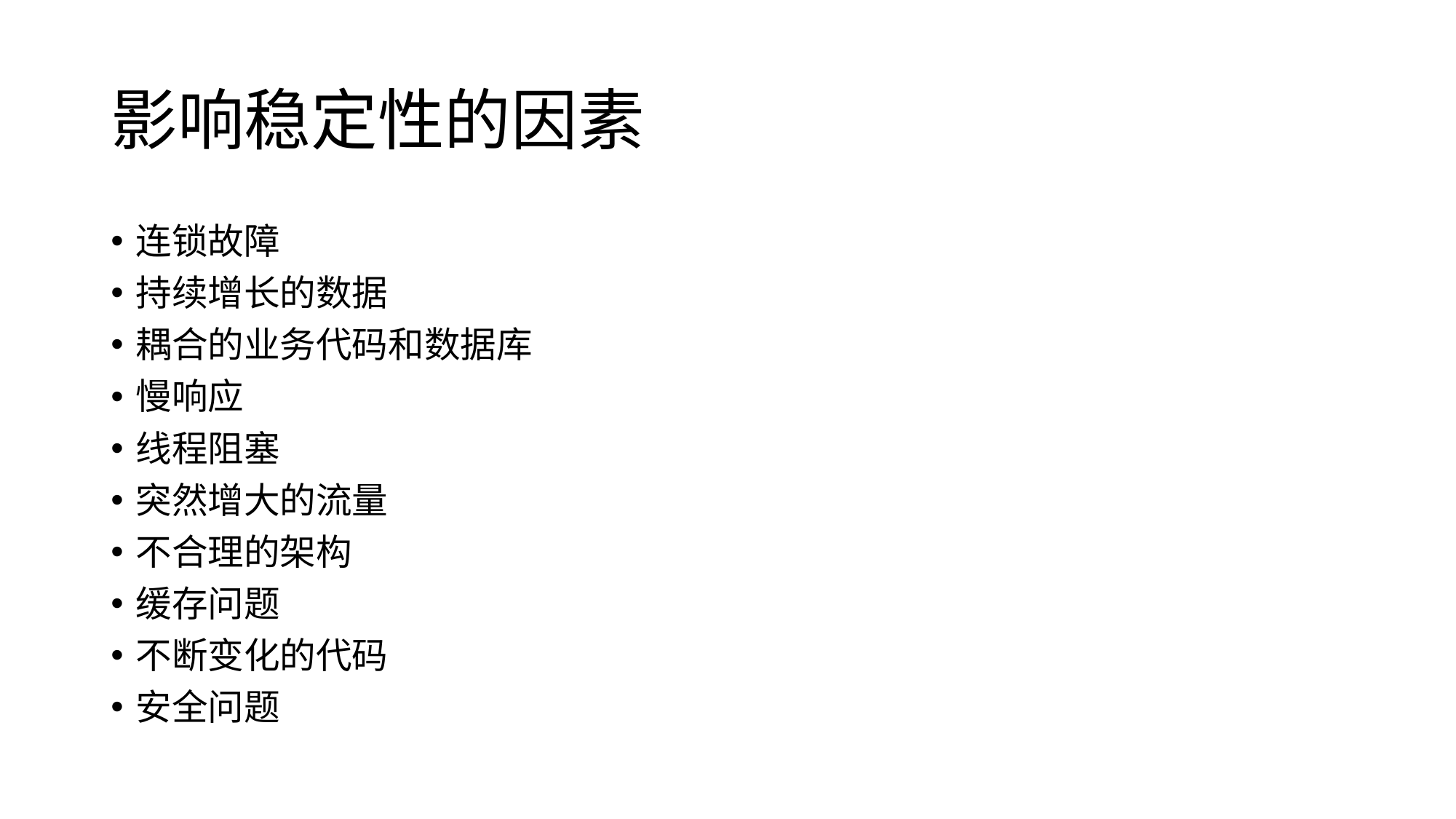

# 影响稳定性的因素
连锁故障
持续增长的数据
耦合的业务代码和数据库
慢响应
线程阻塞
突然增大的流量
不合理的架构
缓存问题
不断变化的代码
安全问题